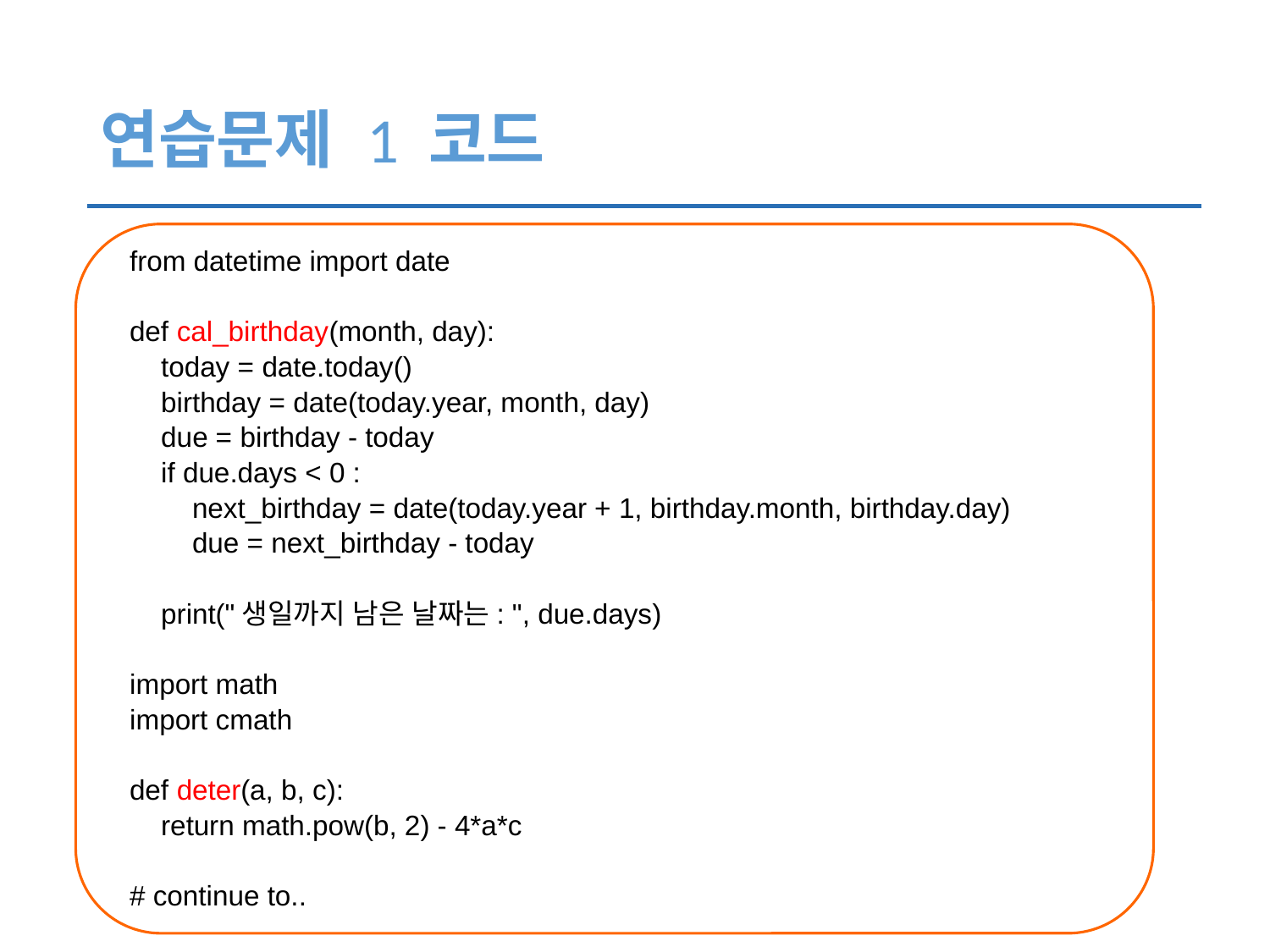

# 연습문제 1 코드

from datetime import date

def cal_birthday(month, day):
    today = date.today()
    birthday = date(today.year, month, day)
    due = birthday - today
    if due.days < 0 :
        next_birthday = date(today.year + 1, birthday.month, birthday.day)
        due = next_birthday - today

    print("생일까지 남은 날짜는: ", due.days)

import math
import cmath

def deter(a, b, c):
    return math.pow(b, 2) - 4*a*c

# continue to..